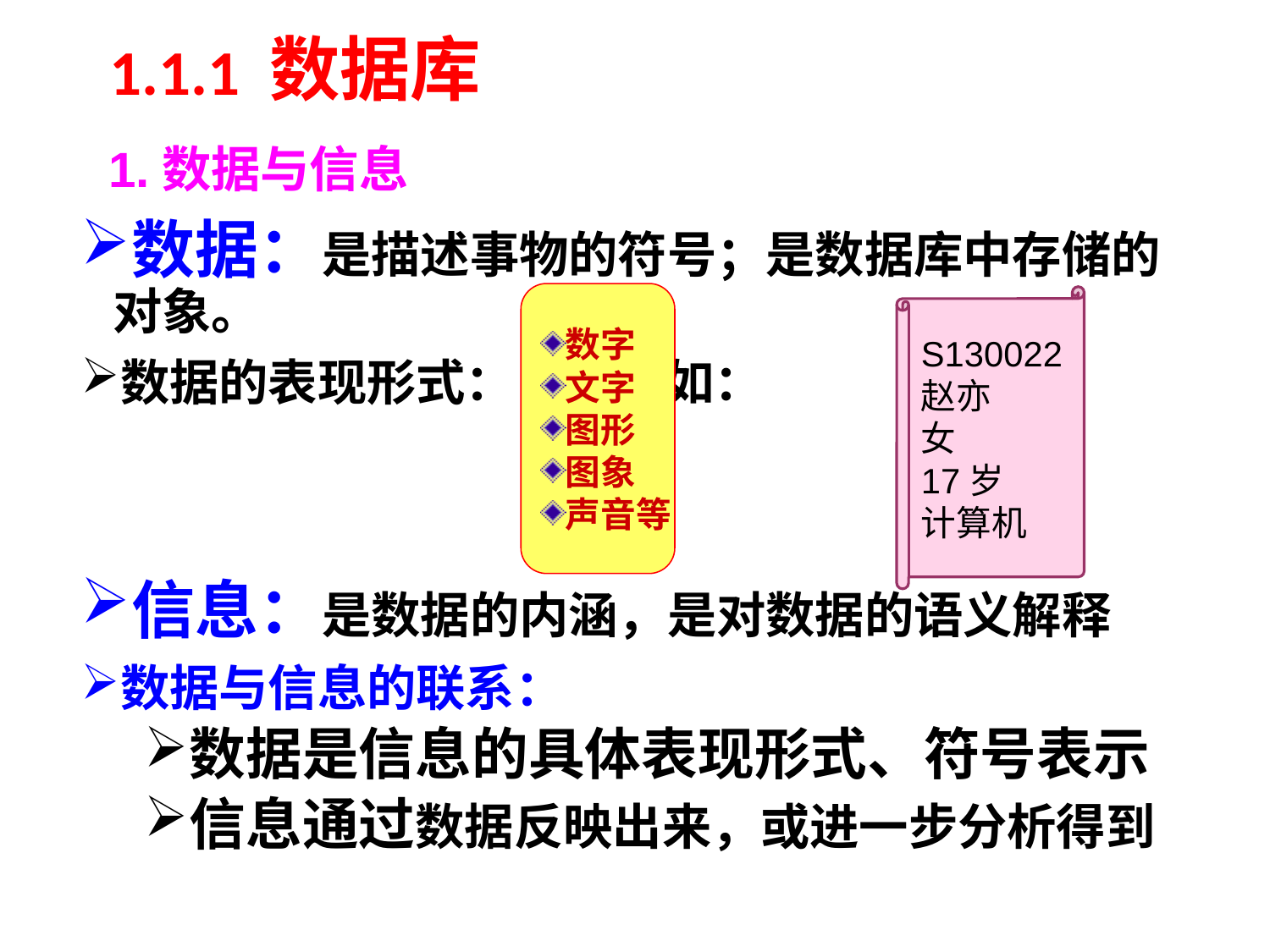

1.1.1 数据库
# 1.数据与信息
数据：是描述事物的符号；是数据库中存储的对象。
数据的表现形式：         例如：

信息：是数据的内涵，是对数据的语义解释
数据与信息的联系：
数据是信息的具体表现形式、符号表示
信息通过数据反映出来，或进一步分析得到

数字
文字
图形
图象
声音等
S130022
赵亦
女
17岁
计算机